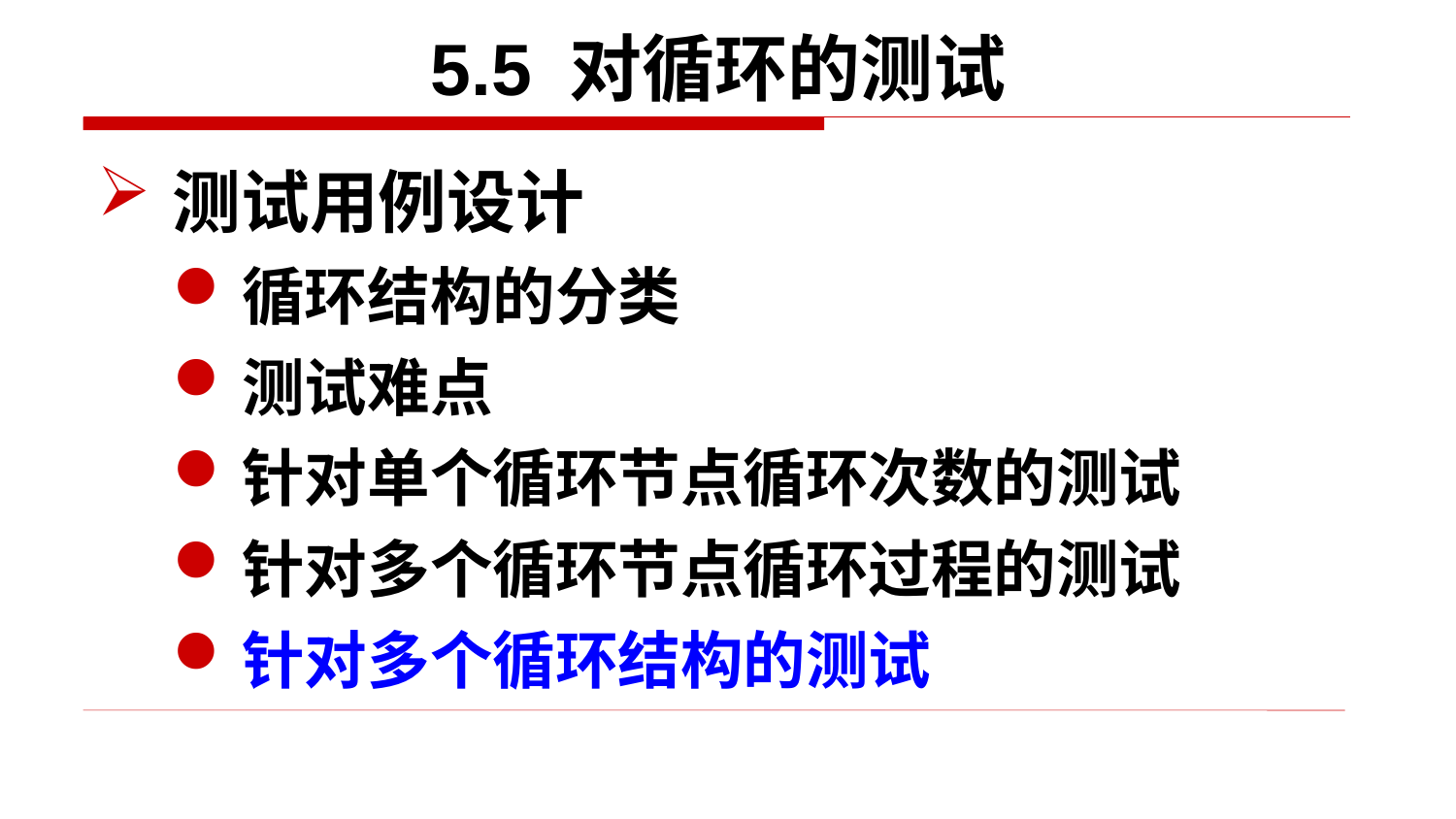

# 5.5 对循环的测试
测试用例设计
循环结构的分类
测试难点
针对单个循环节点循环次数的测试
针对多个循环节点循环过程的测试
针对多个循环结构的测试